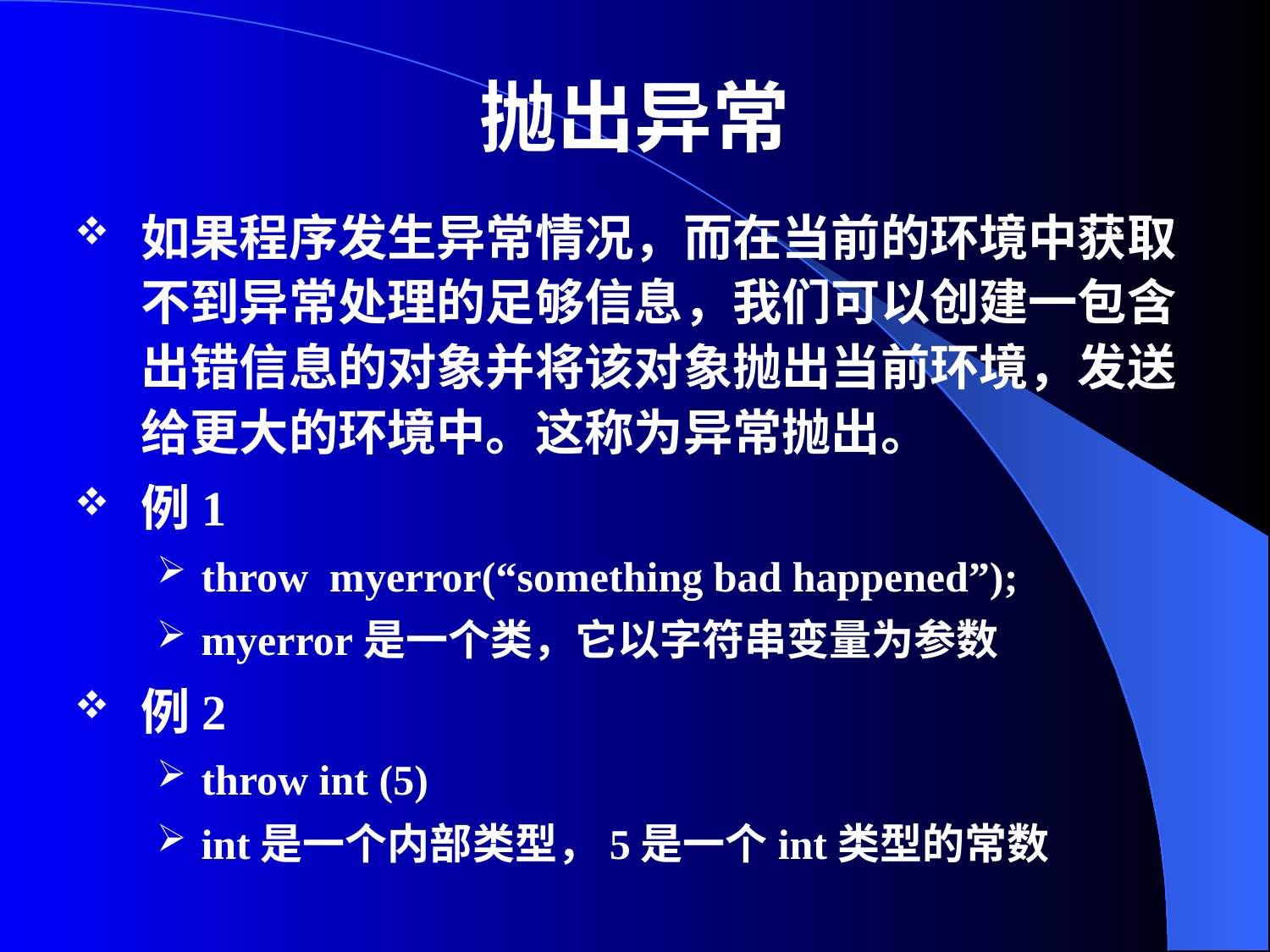

# 抛出异常
如果程序发生异常情况，而在当前的环境中获取不到异常处理的足够信息，我们可以创建一包含出错信息的对象并将该对象抛出当前环境，发送给更大的环境中。这称为异常抛出。
例1
throw  myerror(“something bad happened”);
myerror是一个类，它以字符串变量为参数
例2
throw int (5)
int是一个内部类型，5是一个int类型的常数